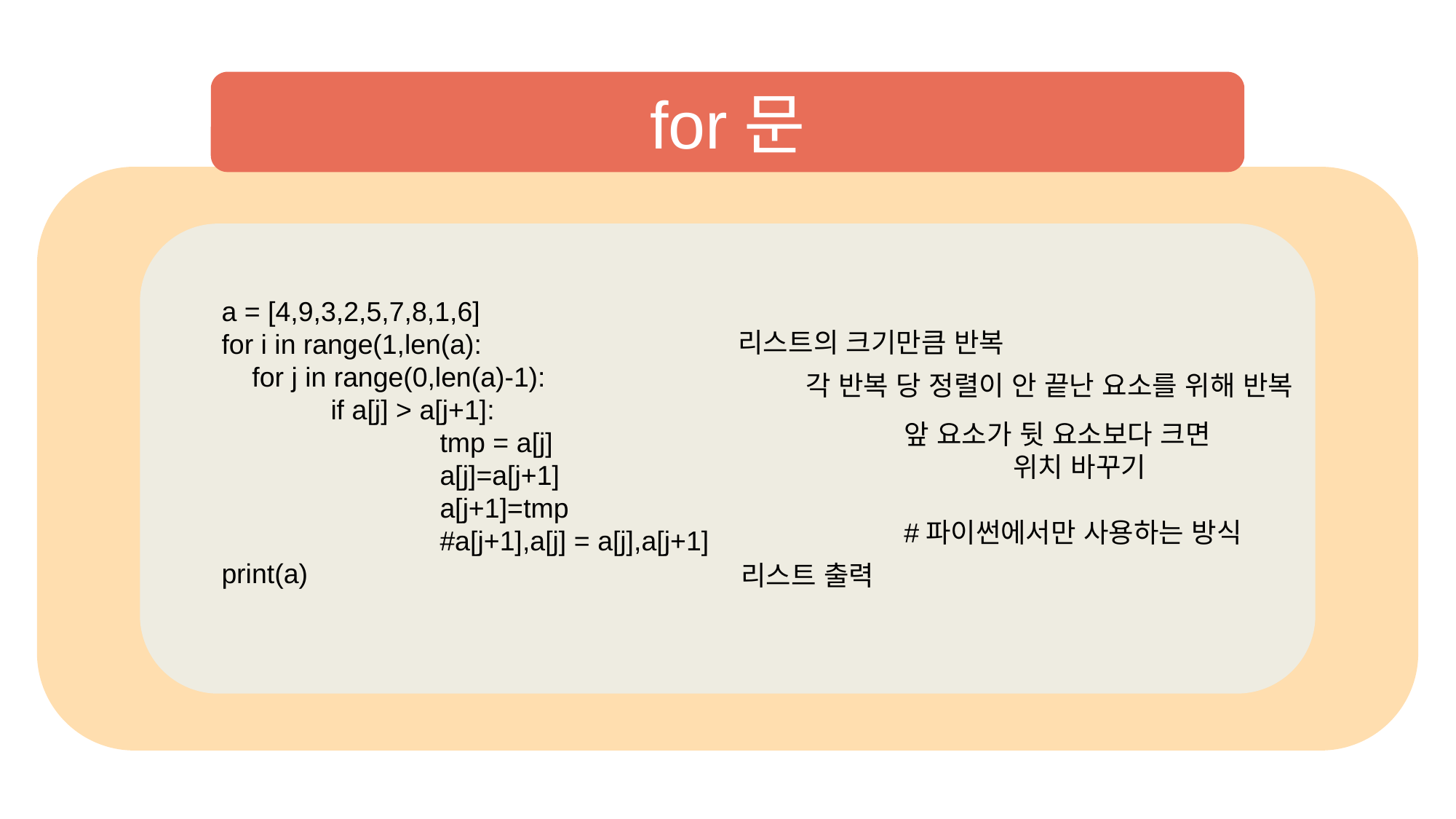

for문

a = [4,9,3,2,5,7,8,1,6]
for i in range(1,len(a):
    for j in range(0,len(a)-1):
	if a[j] > a[j+1]:
		tmp = a[j]
		a[j]=a[j+1]
		a[j+1]=tmp
		#a[j+1],a[j] = a[j],a[j+1]
print(a)
리스트의 크기만큼 반복
각 반복 당 정렬이 안 끝난 요소를 위해 반복
앞 요소가 뒷 요소보다 크면
	위치 바꾸기

#파이썬에서만 사용하는 방식
리스트 출력